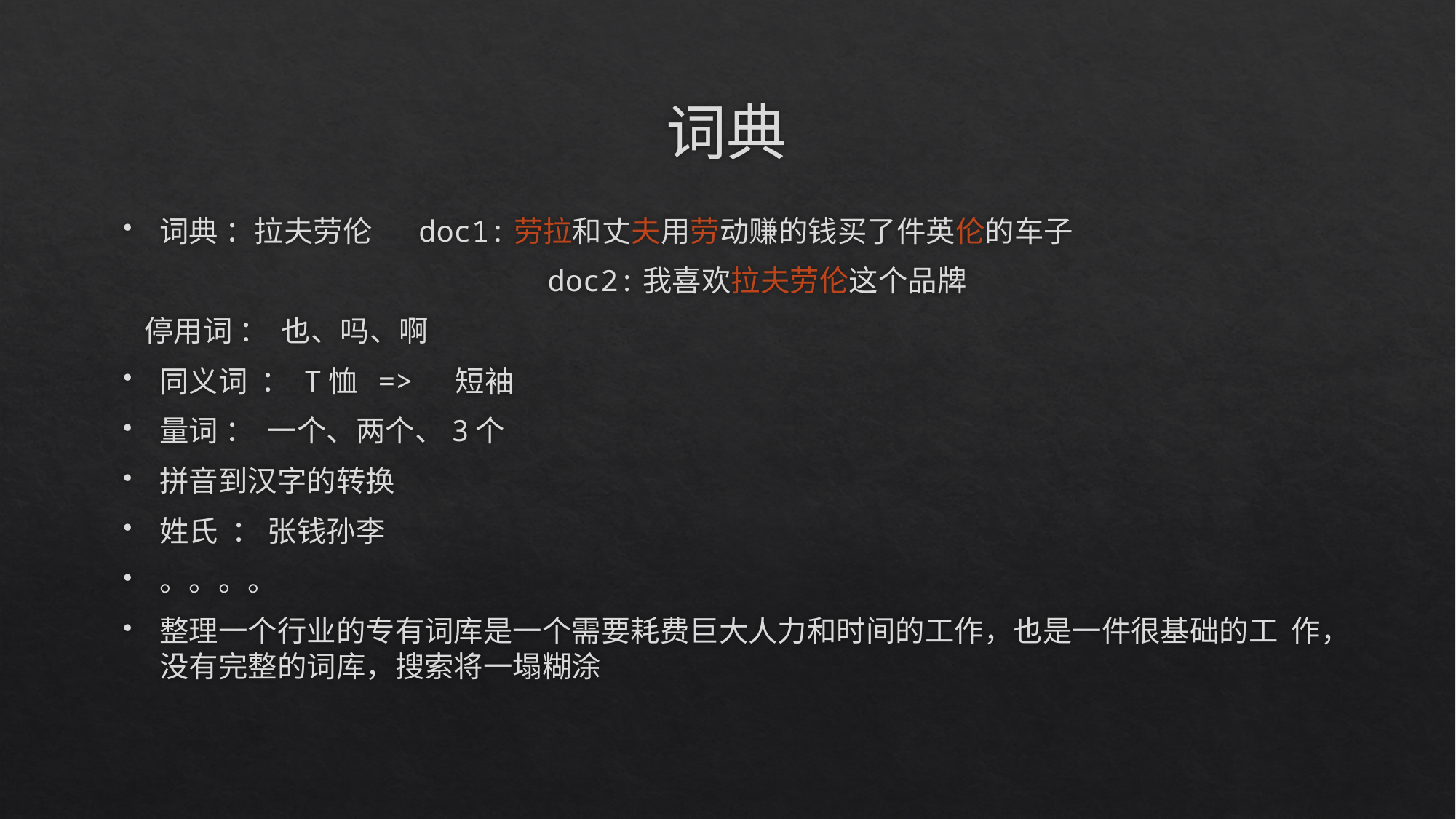

# 词典
词典 ：拉夫劳伦      doc1:劳拉和丈夫用劳动赚的钱买了件英伦的车子
                        doc2:我喜欢拉夫劳伦这个品牌
  停用词 ：  也、吗、啊
同义词  ： T恤  =>  短袖
量词 ：  一个、两个、3个
拼音到汉字的转换
姓氏  ： 张钱孙李
。。。。
整理一个行业的专有词库是一个需要耗费巨大人力和时间的工作，也是一件很基础的工  作，没有完整的词库，搜索将一塌糊涂